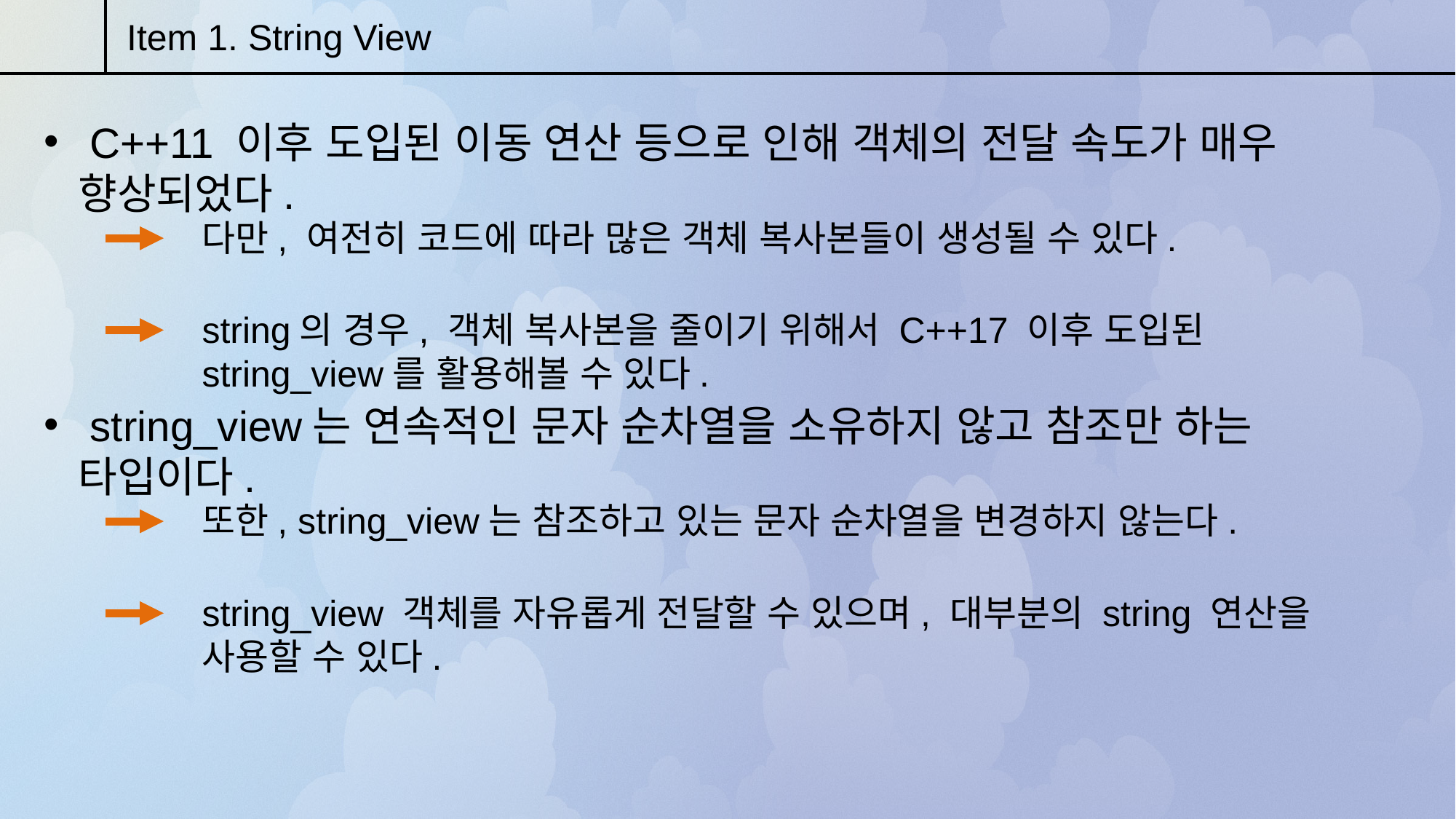

Item 1. String View
 C++11 이후 도입된 이동 연산 등으로 인해 객체의 전달 속도가 매우 향상되었다.
다만, 여전히 코드에 따라 많은 객체 복사본들이 생성될 수 있다.
string의 경우, 객체 복사본을 줄이기 위해서 C++17 이후 도입된 string_view를 활용해볼 수 있다.
 string_view는 연속적인 문자 순차열을 소유하지 않고 참조만 하는 타입이다.
또한, string_view는 참조하고 있는 문자 순차열을 변경하지 않는다.
string_view 객체를 자유롭게 전달할 수 있으며, 대부분의 string 연산을 사용할 수 있다.